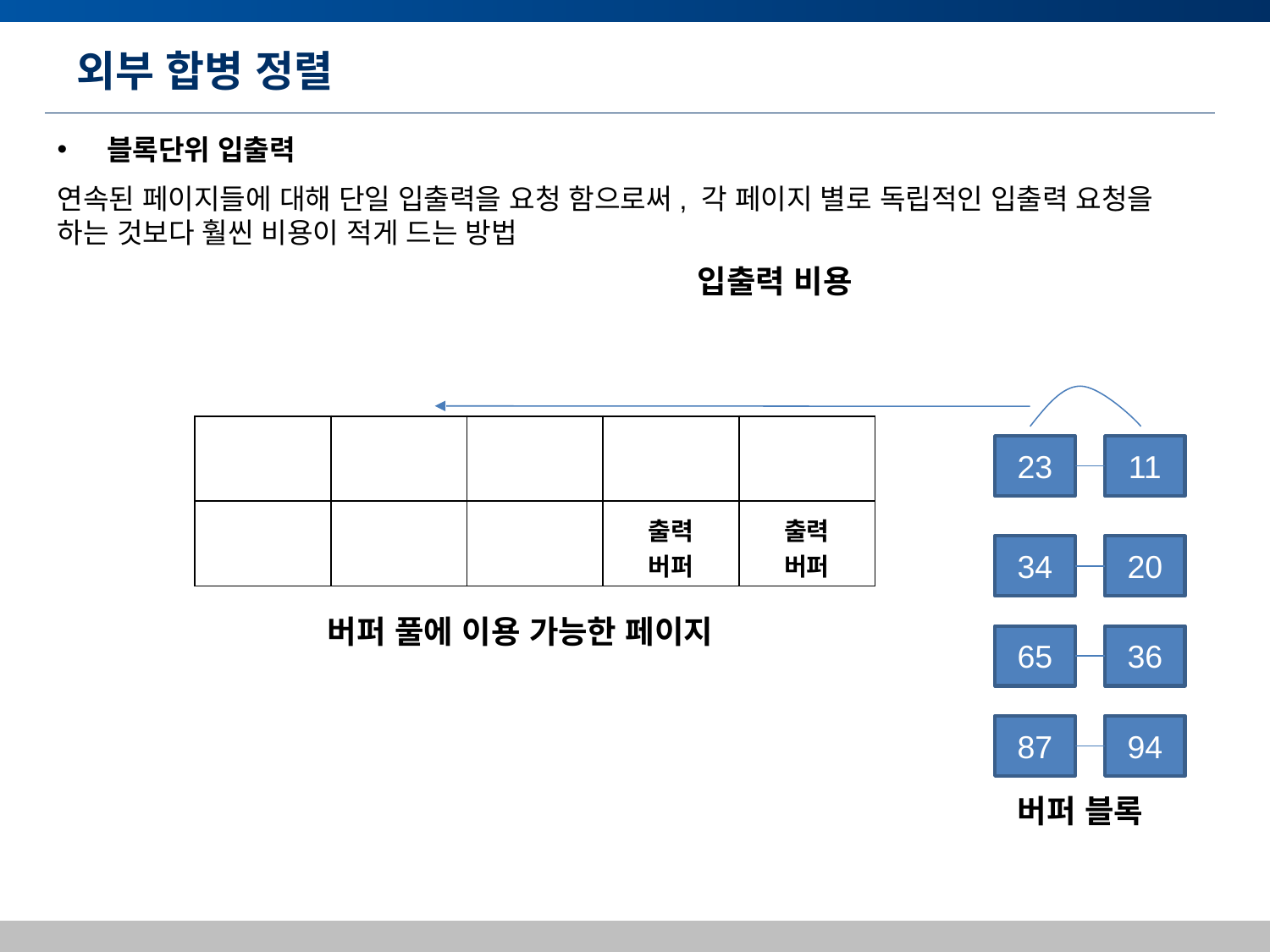

# 외부 합병 정렬
  블록단위 입출력
연속된 페이지들에 대해 단일 입출력을 요청 함으로써, 각 페이지 별로 독립적인 입출력 요청을 하는 것보다 훨씬 비용이 적게 드는 방법
입출력 비용

|  |  |  |  |  |
| --- | --- | --- | --- | --- |
|  |  |  | 출력 버퍼 | 출력 버퍼 |
23
11
34
20
버퍼 풀에 이용 가능한 페이지
65
36
87
94
버퍼 블록